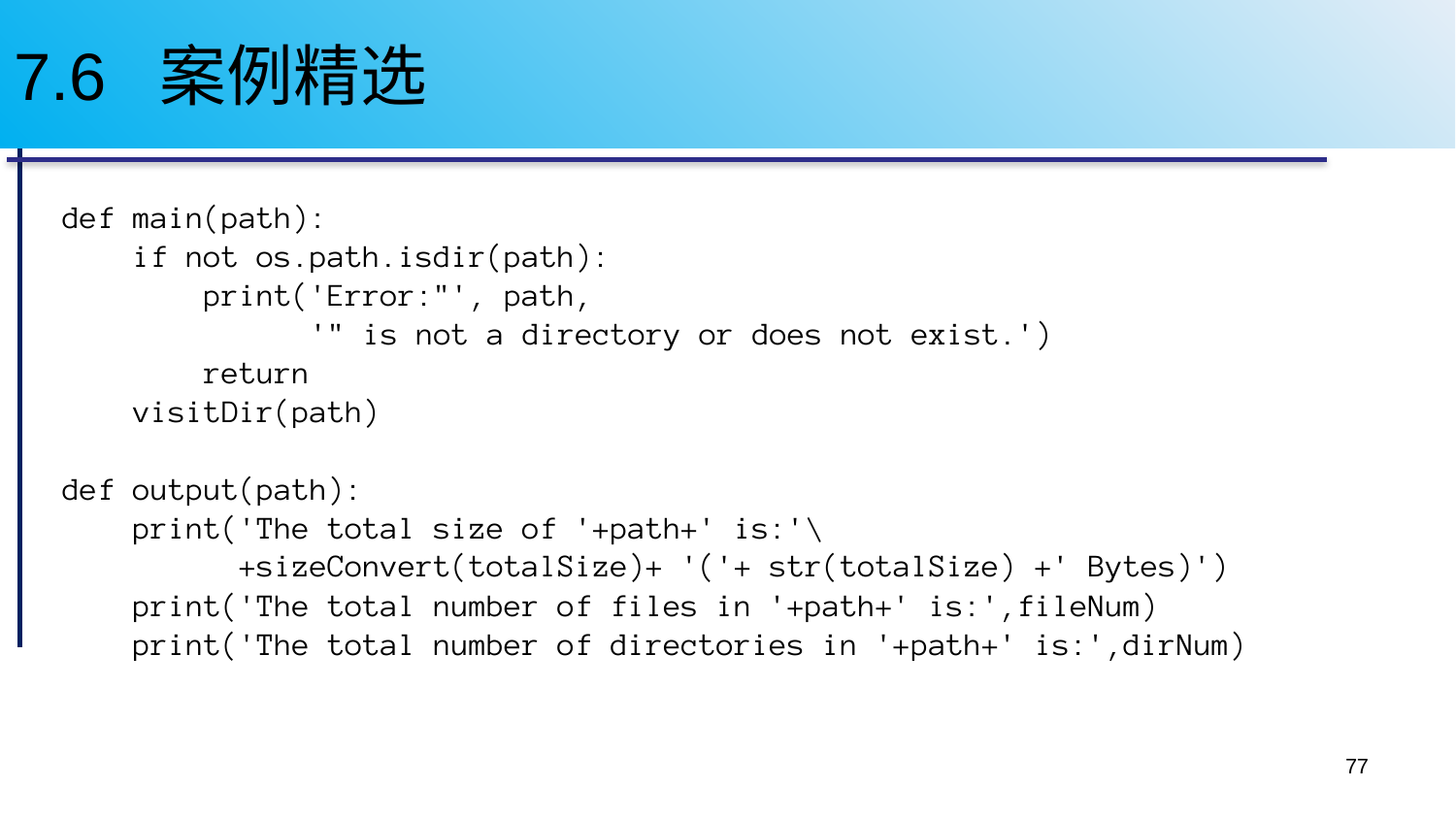

# 7.6  案例精选
def main(path):
    if not os.path.isdir(path):
        print('Error:"', path,
              '" is not a directory or does not exist.')
        return
    visitDir(path)

def output(path):
    print('The total size of '+path+' is:'\
          +sizeConvert(totalSize)+ '('+ str(totalSize) +' Bytes)')
    print('The total number of files in '+path+' is:',fileNum)
    print('The total number of directories in '+path+' is:',dirNum)
77